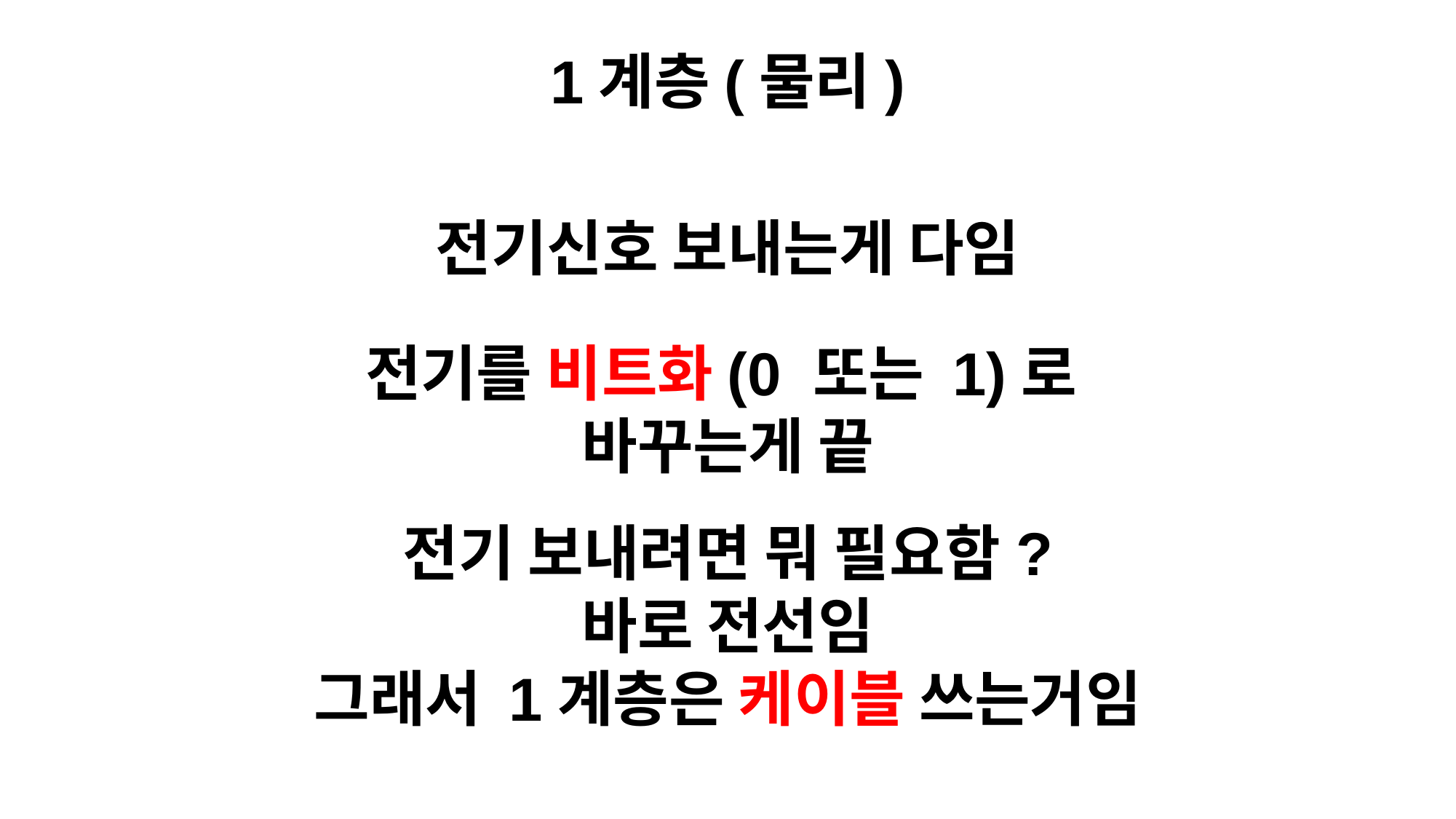

1계층(물리)
전기신호 보내는게 다임
전기를 비트화(0 또는 1)로
바꾸는게 끝
전기 보내려면 뭐 필요함?
바로 전선임
그래서 1계층은 케이블 쓰는거임